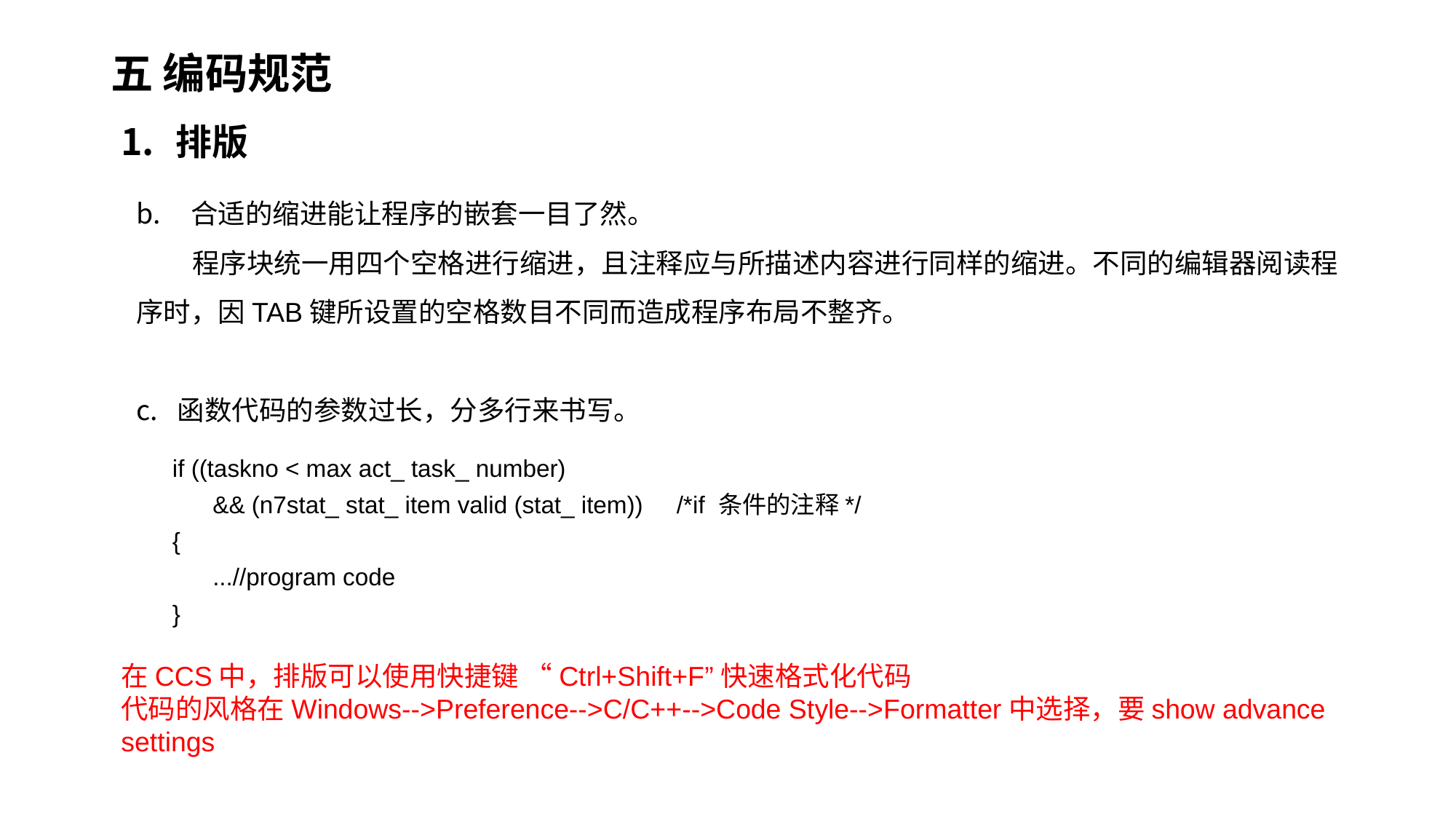

# 五 编码规范
排版
合适的缩进能让程序的嵌套一目了然。
        程序块统一用四个空格进行缩进，且注释应与所描述内容进行同样的缩进。不同的编辑器阅读程序时，因TAB键所设置的空格数目不同而造成程序布局不整齐。

函数代码的参数过长，分多行来书写。
if ((taskno < max act_ task_ number)
      && (n7stat_ stat_ item valid (stat_ item))     /*if 条件的注释*/
{
      ...//program code
}
在CCS中，排版可以使用快捷键 “Ctrl+Shift+F”快速格式化代码
代码的风格在Windows-->Preference-->C/C++-->Code Style-->Formatter中选择，要show advance settings